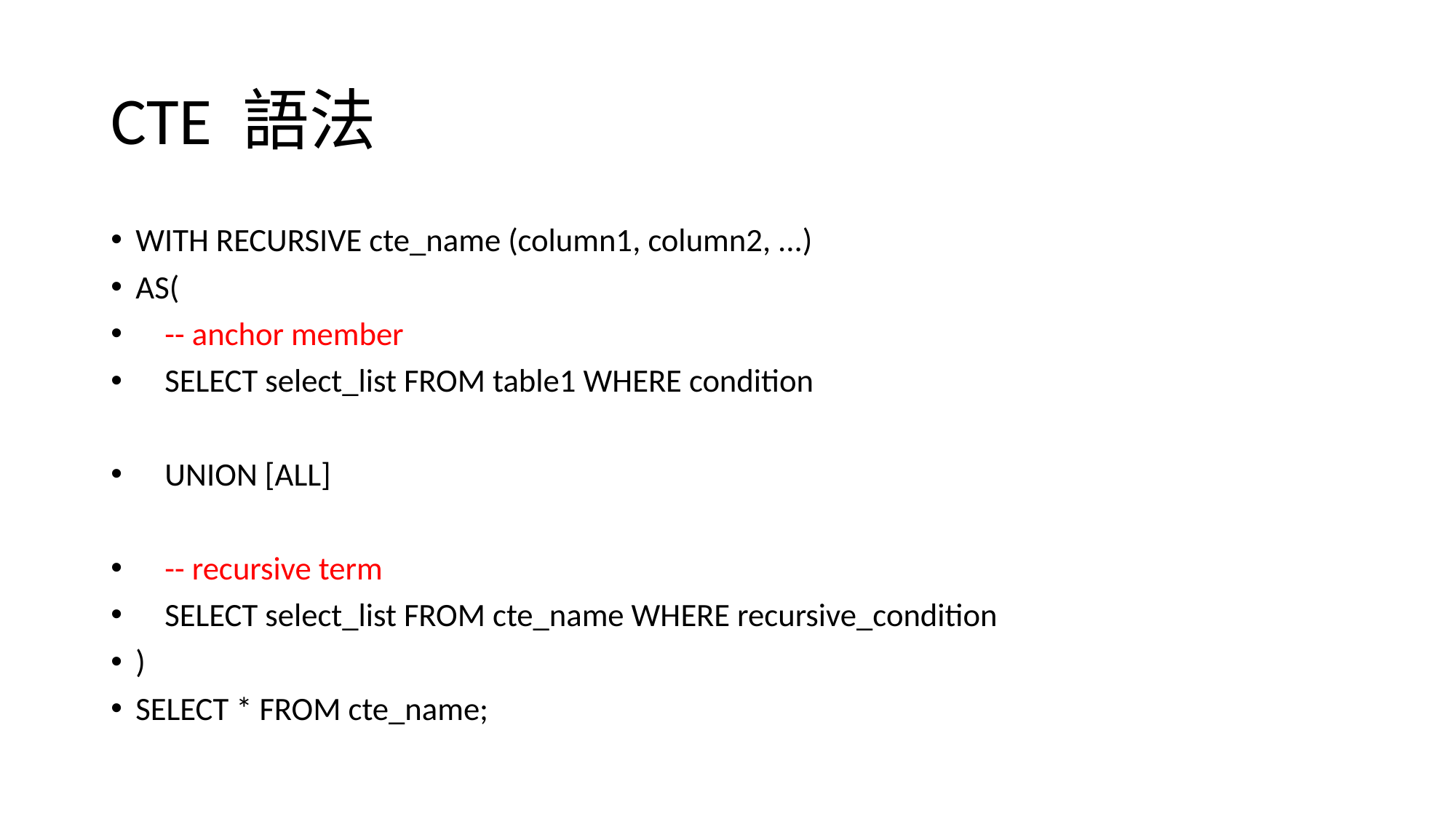

# CTE 語法
WITH RECURSIVE cte_name (column1, column2, ...)
AS(
    -- anchor member
    SELECT select_list FROM table1 WHERE condition

    UNION [ALL]

    -- recursive term
    SELECT select_list FROM cte_name WHERE recursive_condition
)
SELECT * FROM cte_name;